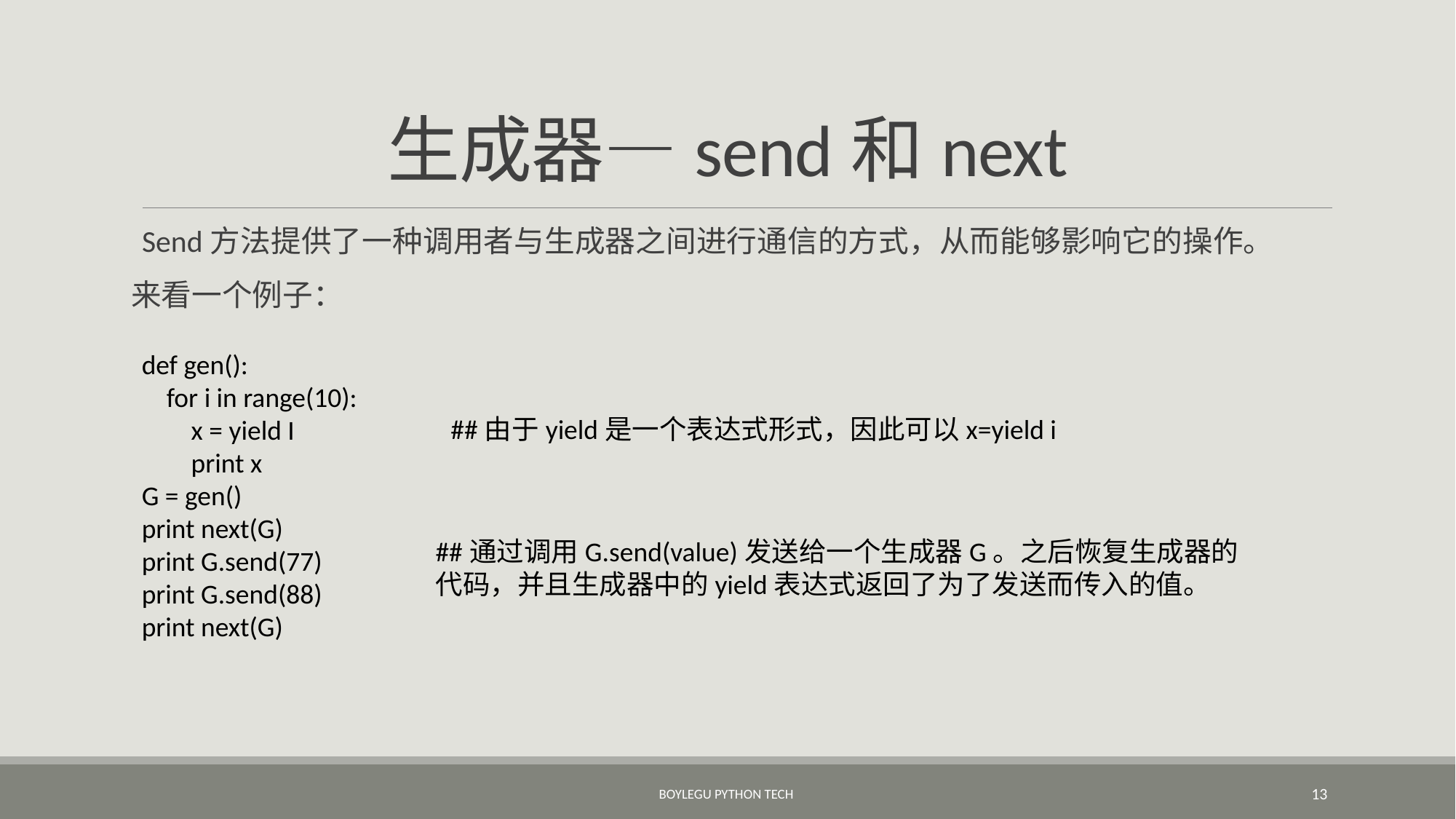

# 生成器—send和next
Send方法提供了一种调用者与生成器之间进行通信的方式，从而能够影响它的操作。
来看一个例子：

def gen():
    for i in range(10):
        x = yield I
        print x
G = gen()
print next(G)
print G.send(77)
print G.send(88)
print next(G)

##由于yield是一个表达式形式，因此可以x=yield i
##通过调用G.send(value)发送给一个生成器G。之后恢复生成器的代码，并且生成器中的yield表达式返回了为了发送而传入的值。
BoyleGu Python Tech
13